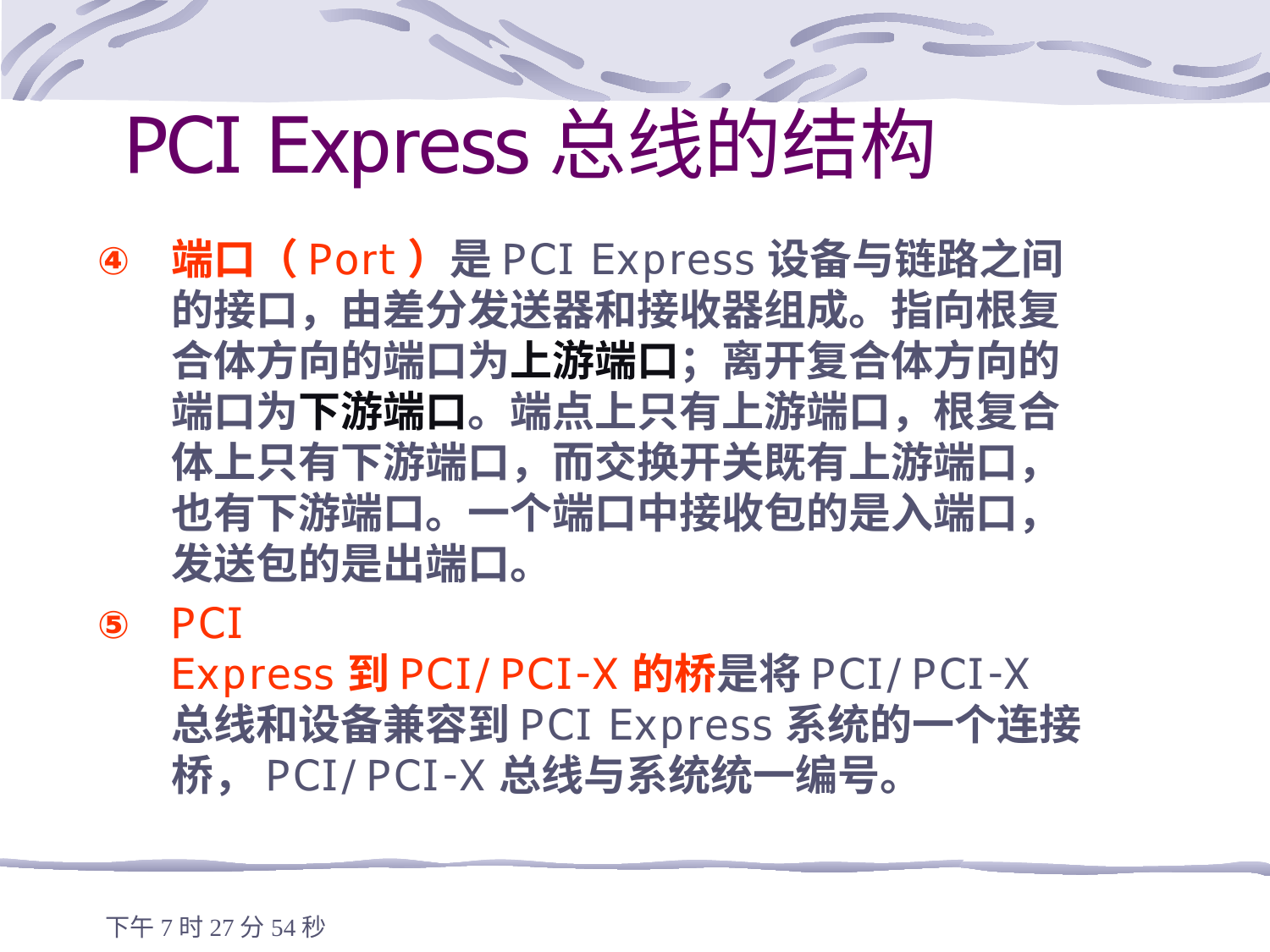

# PCI Express总线的结构

端口（Port）是PCI Express设备与链路之间的接口，由差分发送器和接收器组成。指向根复合体方向的端口为上游端口；离开复合体方向的端口为下游端口。端点上只有上游端口，根复合体上只有下游端口，而交换开关既有上游端口，也有下游端口。一个端口中接收包的是入端口，发送包的是出端口。
PCI Express到PCI/PCI-X的桥是将PCI/PCI-X总线和设备兼容到PCI Express系统的一个连接桥，PCI/PCI-X总线与系统统一编号。
下午7时27分54秒